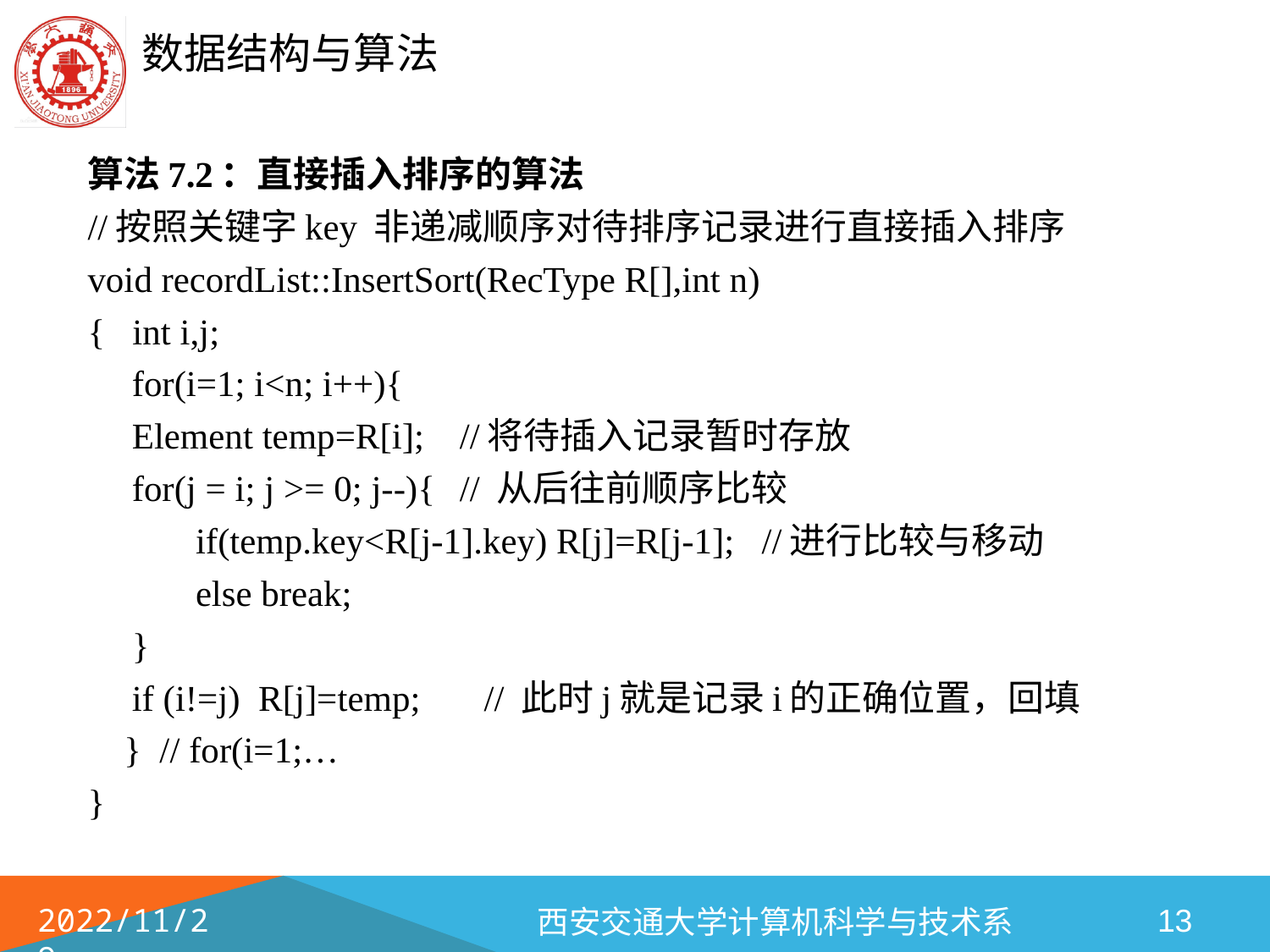

算法7.2：直接插入排序的算法
//按照关键字key 非递减顺序对待排序记录进行直接插入排序
void recordList::InsertSort(RecType R[],int n)
{   int i,j;
	for(i=1; i<n; i++){
		Element temp=R[i];   	//将待插入记录暂时存放
		for(j = i; j >= 0; j--){  	// 从后往前顺序比较
		       if(temp.key<R[j-1].key) R[j]=R[j-1];   //进行比较与移动
		       else break;
		}
		if (i!=j)  R[j]=temp;       // 此时j就是记录i的正确位置，回填
    }  // for(i=1;…
}